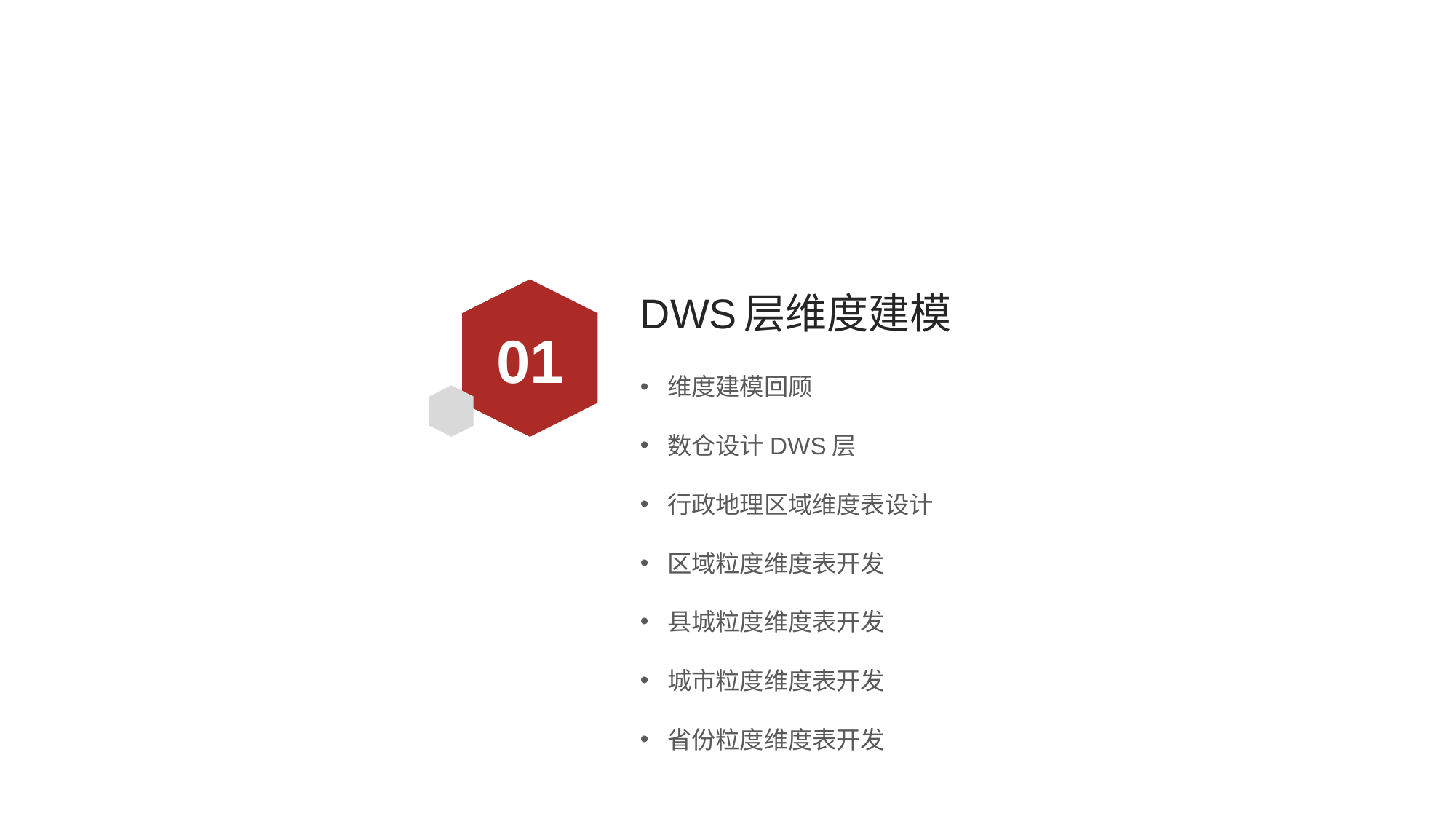

# DWS层维度建模
01
维度建模回顾
数仓设计DWS层
行政地理区域维度表设计
区域粒度维度表开发
县城粒度维度表开发
城市粒度维度表开发
省份粒度维度表开发